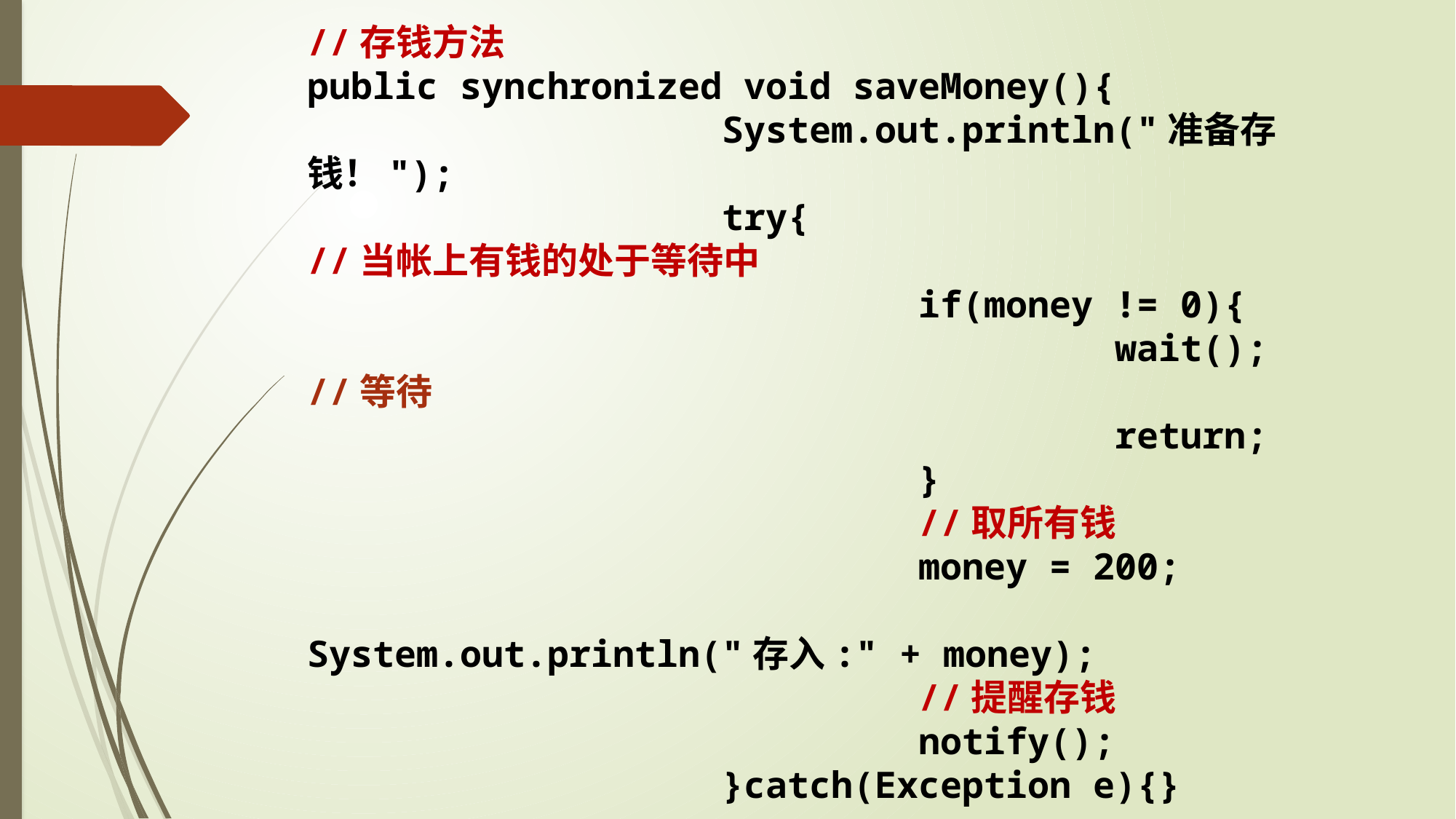

//存钱方法
public synchronized void saveMoney(){
                   System.out.println("准备存钱！");
                   try{
//当帐上有钱的处于等待中
                            if(money != 0){
                                     wait();  //等待
                                     return;
                            }
                            //取所有钱
                            money = 200;
                            System.out.println("存入:" + money);
                            //提醒存钱
                            notify();
                   }catch(Exception e){}
         }